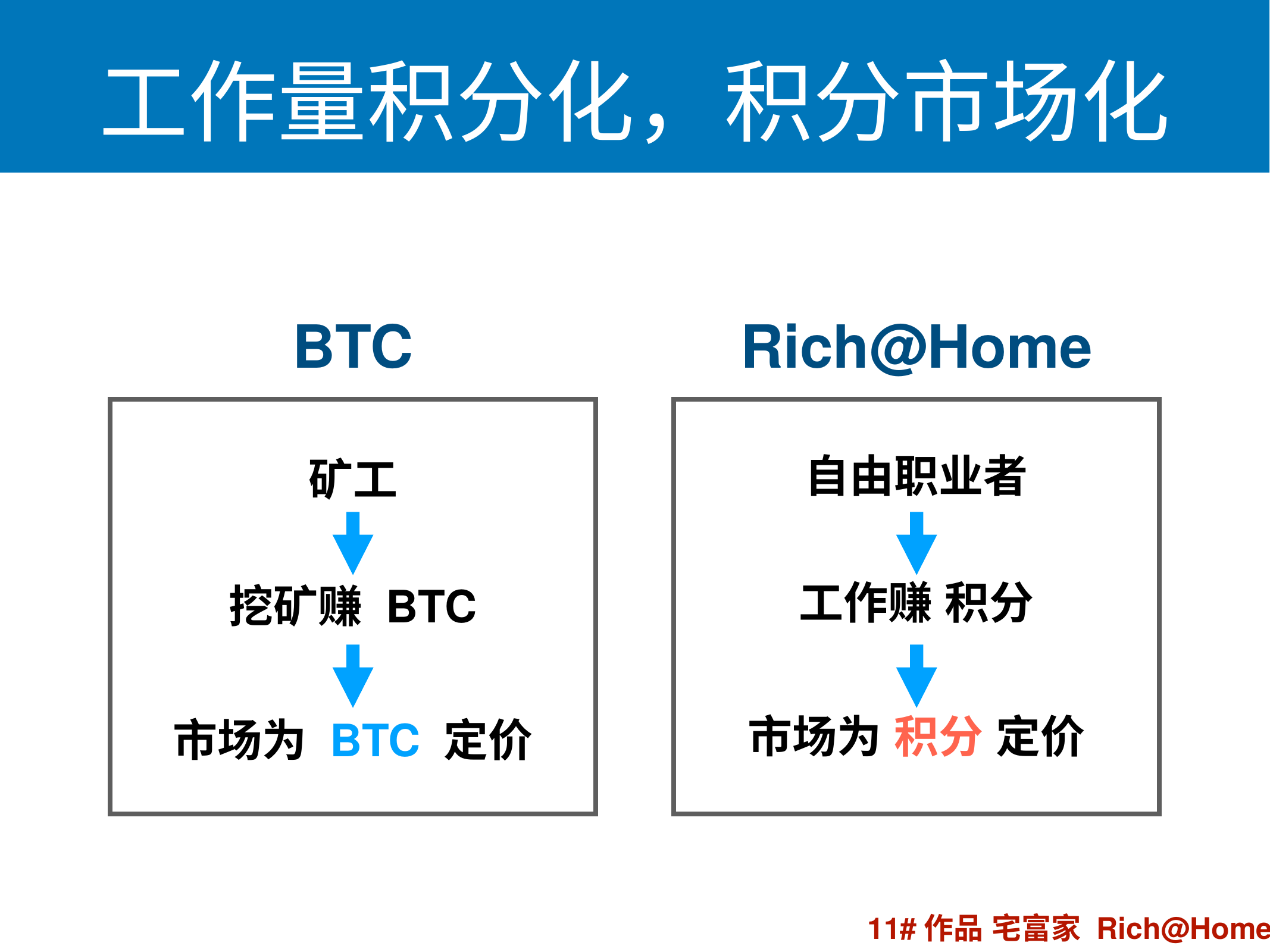

# 工作量积分化，积分市场化
BTC
Rich@Home

自由职业者
矿工

工作赚 积分
挖矿赚 BTC

市场为 积分 定价
市场为 BTC 定价
11#作品 宅富家 Rich@Home